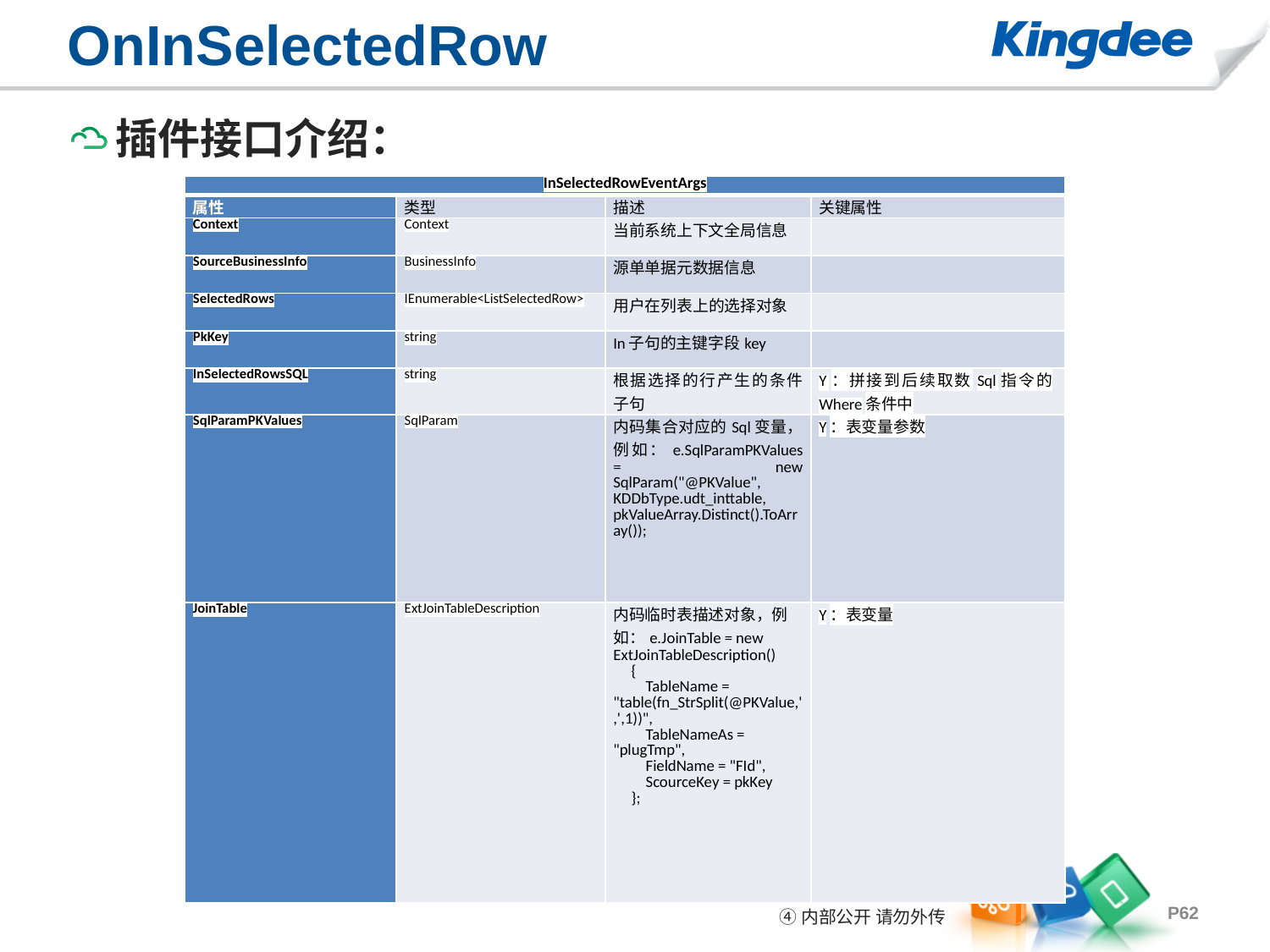

# OnInSelectedRow
插件接口介绍：

| InSelectedRowEventArgs |  |  |  |
| --- | --- | --- | --- |
| 属性 | 类型 | 描述 | 关键属性 |
| Context | Context | 当前系统上下文全局信息 |  |
| SourceBusinessInfo | BusinessInfo | 源单单据元数据信息 |  |
| SelectedRows | IEnumerable<ListSelectedRow> | 用户在列表上的选择对象 |  |
| PkKey | string | In子句的主键字段key |  |
| InSelectedRowsSQL | string | 根据选择的行产生的条件子句 | Y：拼接到后续取数Sql指令的Where条件中 |
| SqlParamPKValues | SqlParam | 内码集合对应的Sql变量，例如：e.SqlParamPKValues = new SqlParam("@PKValue", KDDbType.udt\_inttable, pkValueArray.Distinct().ToArray()); | Y：表变量参数 |
| JoinTable | ExtJoinTableDescription | 内码临时表描述对象，例如：e.JoinTable = new ExtJoinTableDescription() { TableName = "table(fn\_StrSplit(@PKValue,',',1))", TableNameAs = "plugTmp", FieldName = "FId", ScourceKey = pkKey }; | Y：表变量 |